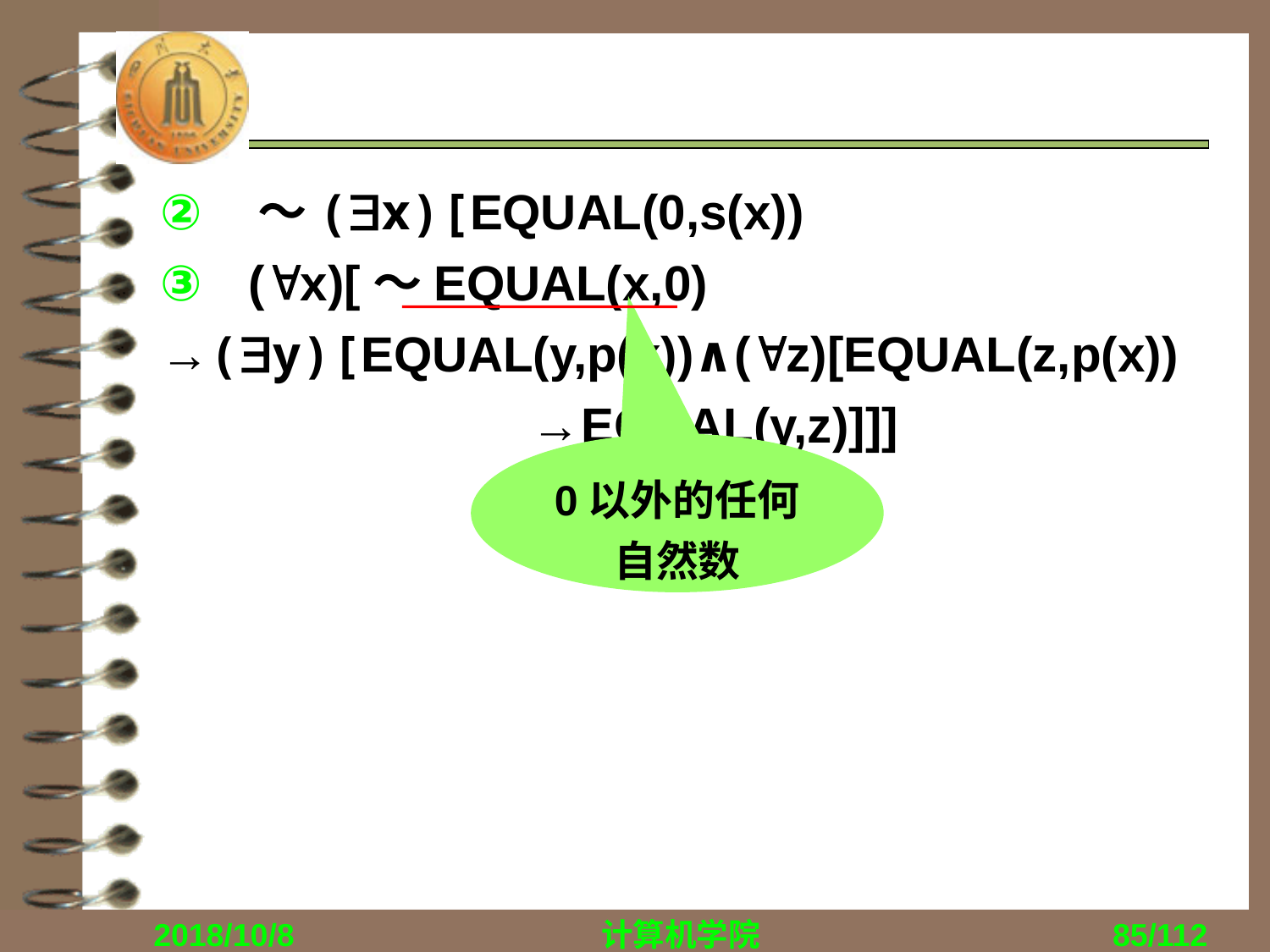

#
 ～(∃x)[EQUAL(0,s(x))
 (∀x)[～EQUAL(x,0)
→(∃y)[EQUAL(y,p(x))∧(∀z)[EQUAL(z,p(x))
                           →EQUAL(y,z)]]]

0以外的任何自然数
2018/10/8
计算机学院
85/112